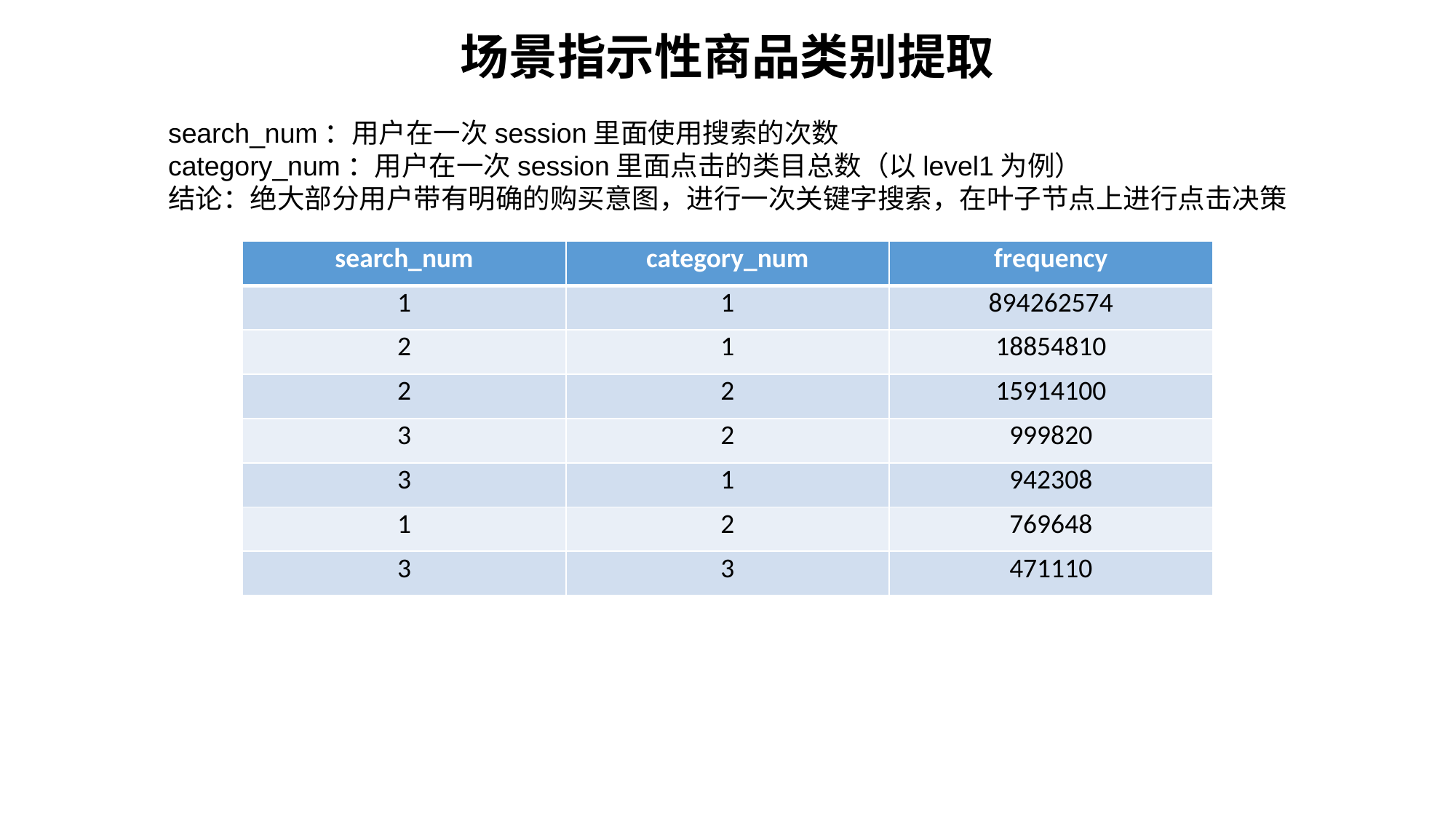

场景指示性商品类别提取
search_num：用户在一次session里面使用搜索的次数
category_num：用户在一次session里面点击的类目总数（以level1为例）
结论：绝大部分用户带有明确的购买意图，进行一次关键字搜索，在叶子节点上进行点击决策
| search\_num | category\_num | frequency |
| --- | --- | --- |
| 1 | 1 | 894262574 |
| 2 | 1 | 18854810 |
| 2 | 2 | 15914100 |
| 3 | 2 | 999820 |
| 3 | 1 | 942308 |
| 1 | 2 | 769648 |
| 3 | 3 | 471110 |